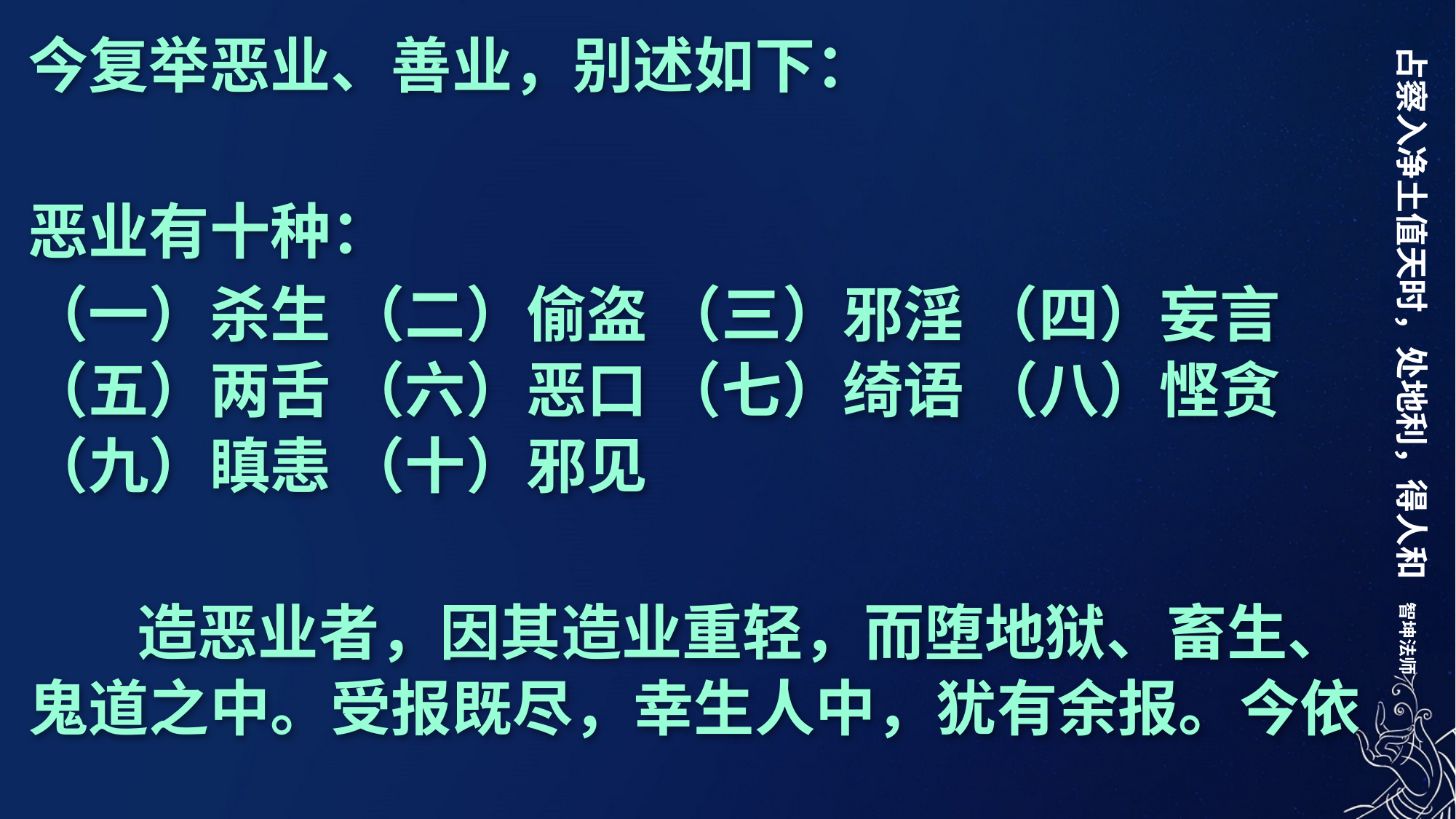

今复举恶业、善业，别述如下：

恶业有十种：
（一）杀生 （二）偷盗 （三）邪淫 （四）妄言（五）两舌 （六）恶口 （七）绮语 （八）悭贪（九）瞋恚 （十）邪见

	造恶业者，因其造业重轻，而堕地狱、畜生、鬼道之中。受报既尽，幸生人中，犹有余报。今依